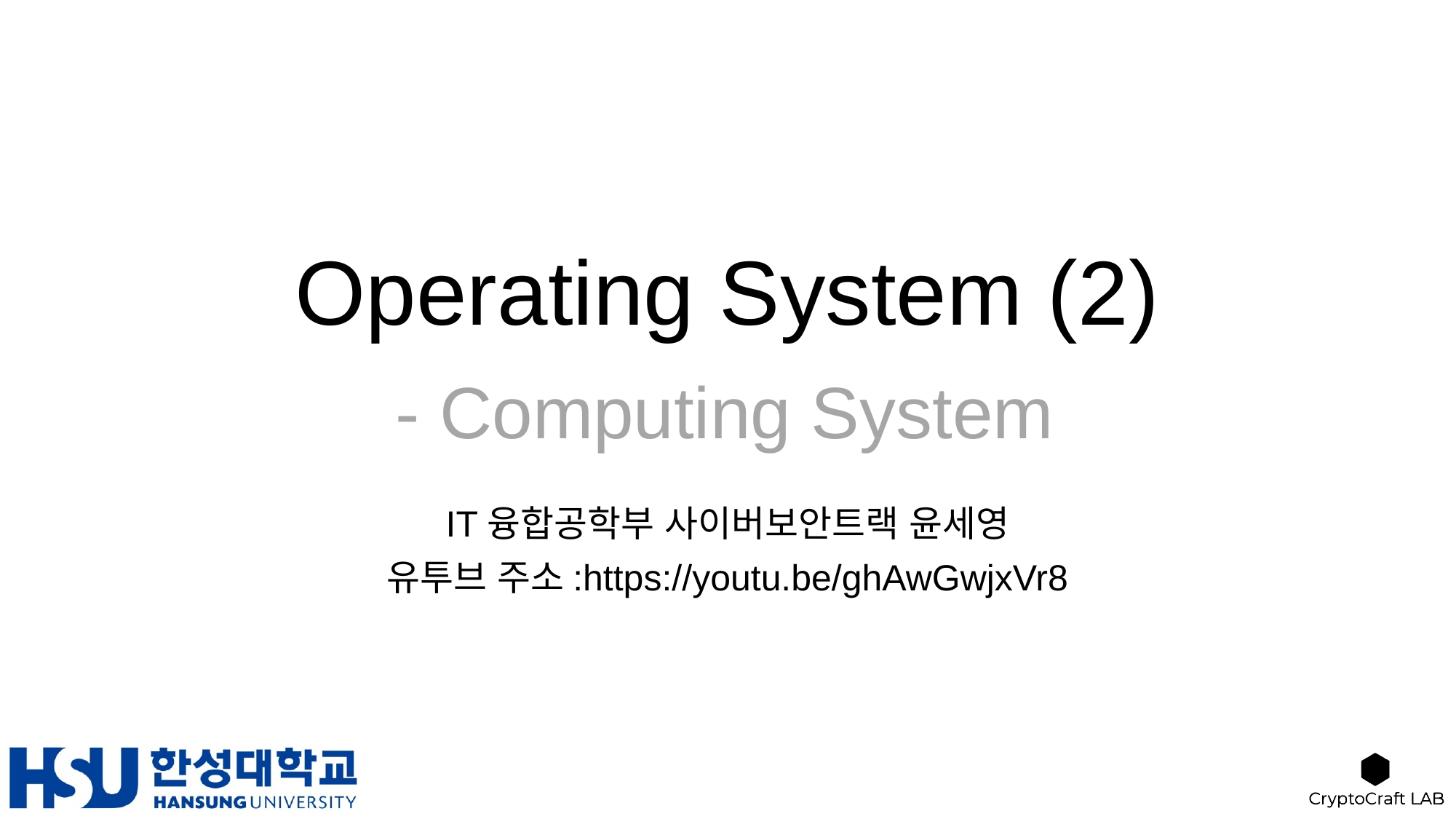

# Operating System (2)
- Computing System
IT융합공학부 사이버보안트랙 윤세영
유투브 주소:https://youtu.be/ghAwGwjxVr8